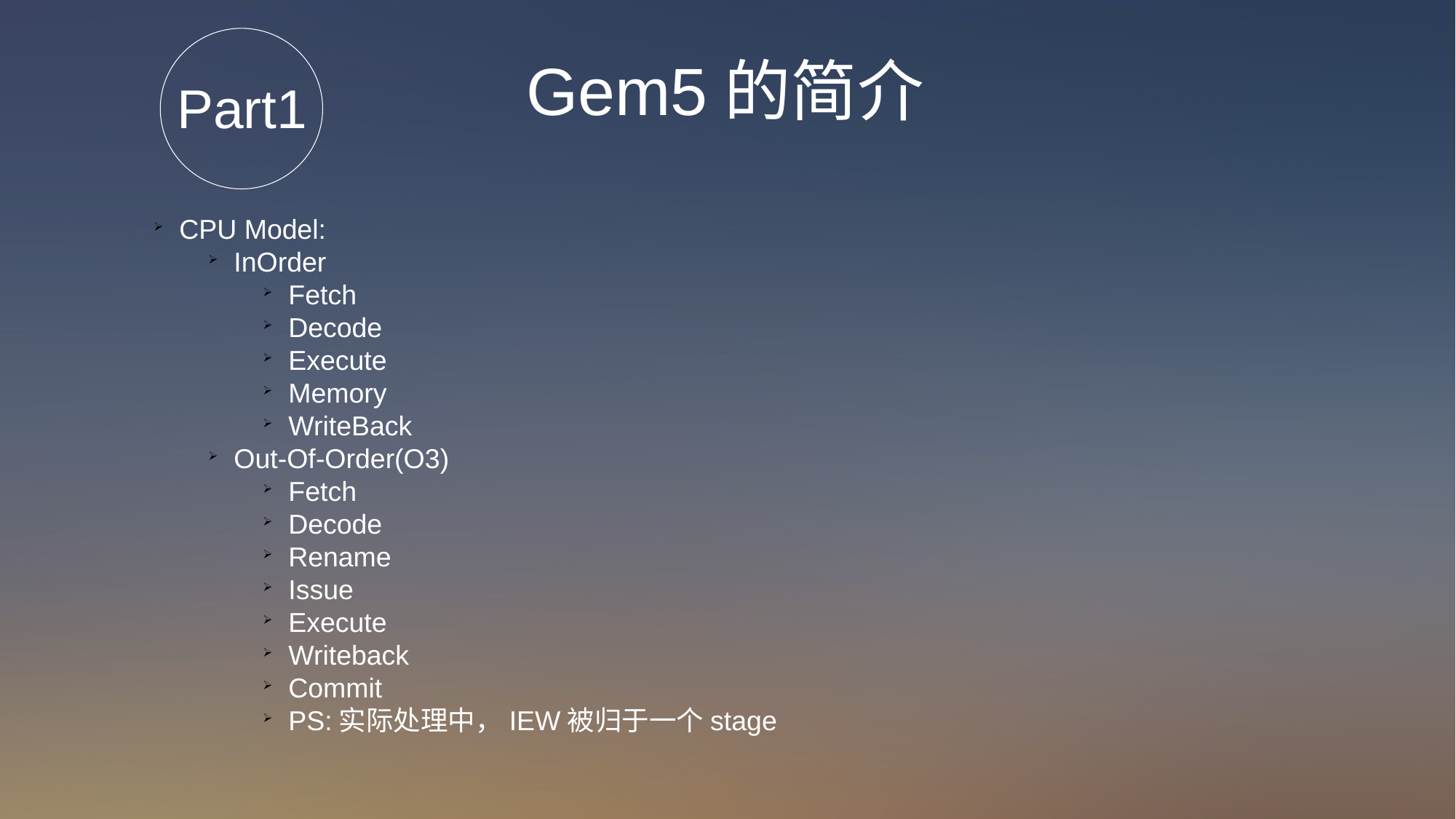

Gem5的简介
Part1
CPU Model:
InOrder
Fetch
Decode
Execute
Memory
WriteBack
Out-Of-Order(O3)
Fetch
Decode
Rename
Issue
Execute
Writeback
Commit
PS:实际处理中，IEW被归于一个stage